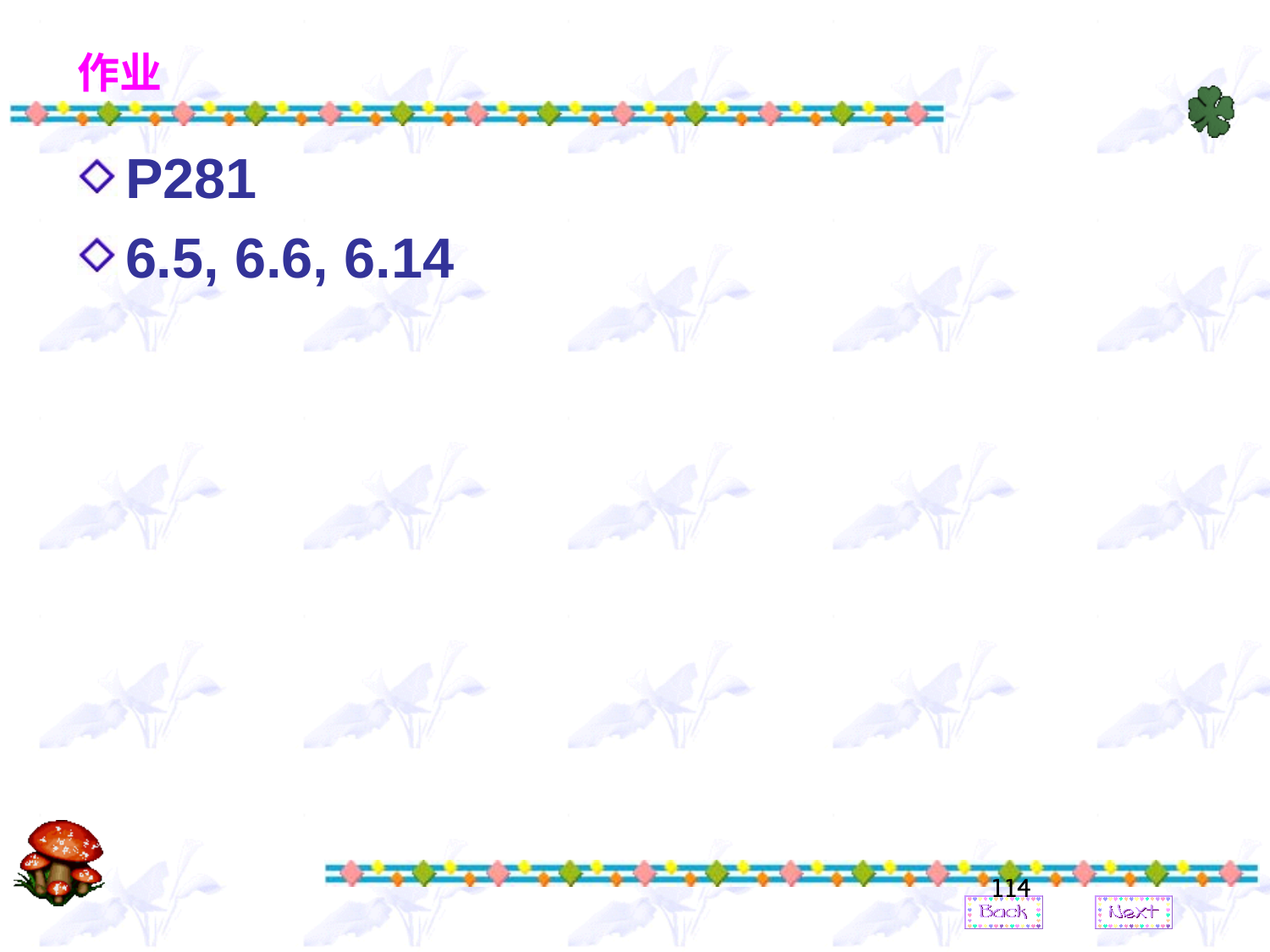

# 作业
P281
6.5, 6.6, 6.14
114